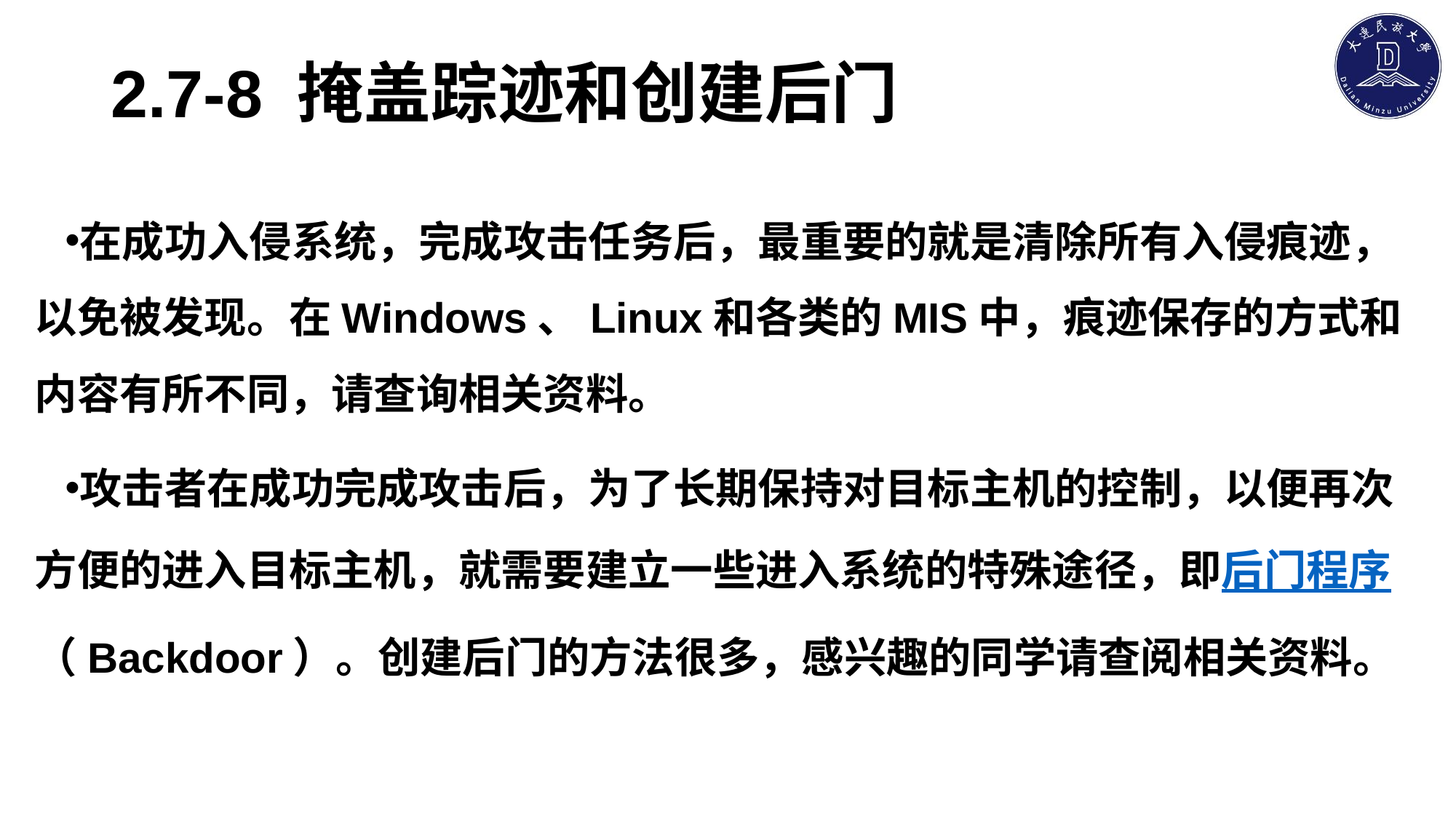

# 2.7-8 掩盖踪迹和创建后门
在成功入侵系统，完成攻击任务后，最重要的就是清除所有入侵痕迹，以免被发现。在Windows、Linux和各类的MIS中，痕迹保存的方式和内容有所不同，请查询相关资料。
攻击者在成功完成攻击后，为了长期保持对目标主机的控制，以便再次方便的进入目标主机，就需要建立一些进入系统的特殊途径，即后门程序（Backdoor）。创建后门的方法很多，感兴趣的同学请查阅相关资料。